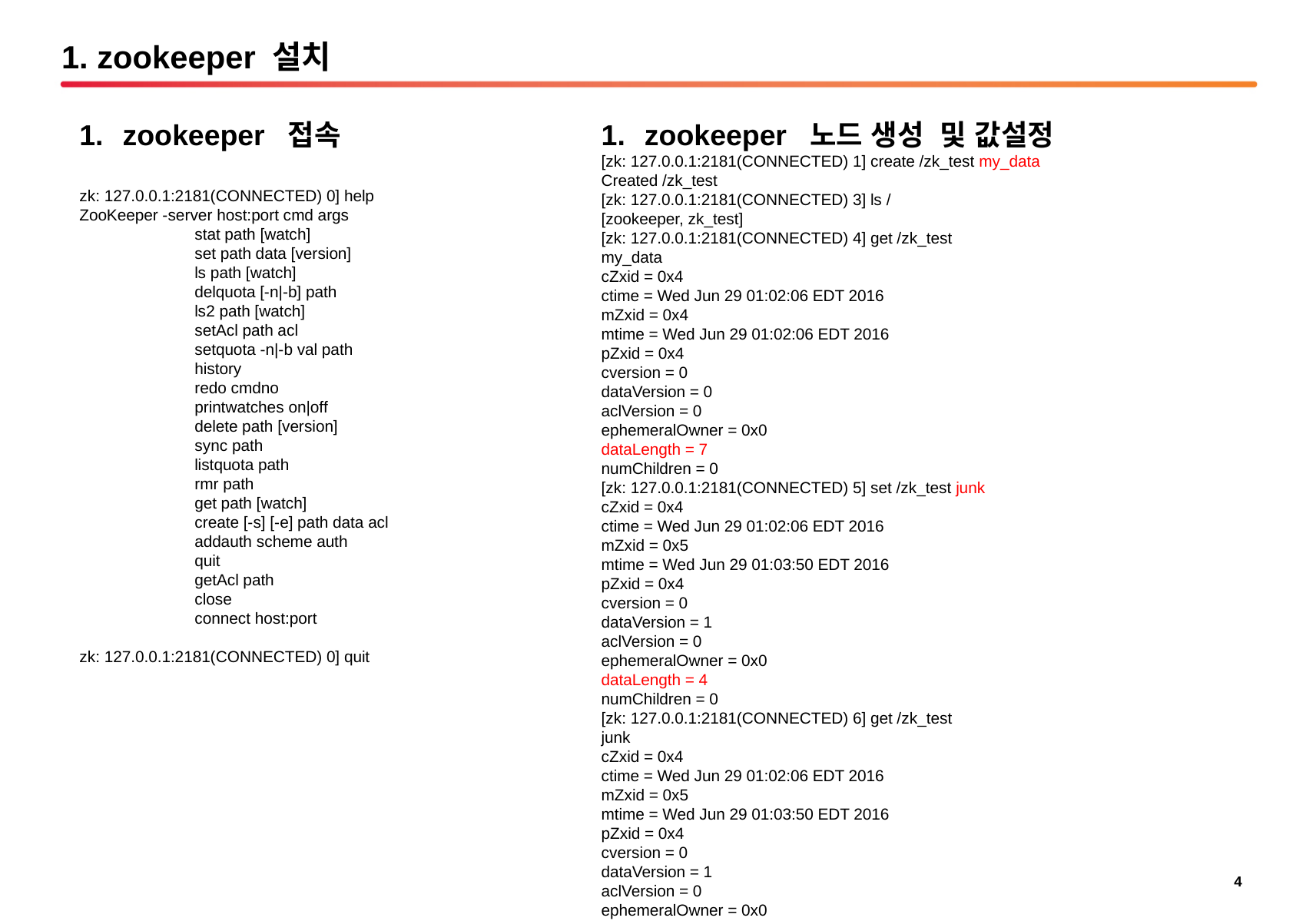

# 1. zookeeper 설치
zookeeper  접속

zk: 127.0.0.1:2181(CONNECTED) 0] help
ZooKeeper -server host:port cmd args
	stat path [watch]
	set path data [version]
	ls path [watch]
	delquota [-n|-b] path
	ls2 path [watch]
	setAcl path acl
	setquota -n|-b val path
	history
	redo cmdno
	printwatches on|off
	delete path [version]
	sync path
	listquota path
	rmr path
	get path [watch]
	create [-s] [-e] path data acl
	addauth scheme auth
	quit
	getAcl path
	close
	connect host:port

zk: 127.0.0.1:2181(CONNECTED) 0] quit

zookeeper  노드 생성  및 값설정
[zk: 127.0.0.1:2181(CONNECTED) 1] create /zk_test my_data
Created /zk_test
[zk: 127.0.0.1:2181(CONNECTED) 3] ls /
[zookeeper, zk_test]
[zk: 127.0.0.1:2181(CONNECTED) 4] get /zk_test
my_data
cZxid = 0x4
ctime = Wed Jun 29 01:02:06 EDT 2016
mZxid = 0x4
mtime = Wed Jun 29 01:02:06 EDT 2016
pZxid = 0x4
cversion = 0
dataVersion = 0
aclVersion = 0
ephemeralOwner = 0x0
dataLength = 7
numChildren = 0
[zk: 127.0.0.1:2181(CONNECTED) 5] set /zk_test junk
cZxid = 0x4
ctime = Wed Jun 29 01:02:06 EDT 2016
mZxid = 0x5
mtime = Wed Jun 29 01:03:50 EDT 2016
pZxid = 0x4
cversion = 0
dataVersion = 1
aclVersion = 0
ephemeralOwner = 0x0
dataLength = 4
numChildren = 0
[zk: 127.0.0.1:2181(CONNECTED) 6] get /zk_test
junk
cZxid = 0x4
ctime = Wed Jun 29 01:02:06 EDT 2016
mZxid = 0x5
mtime = Wed Jun 29 01:03:50 EDT 2016
pZxid = 0x4
cversion = 0
dataVersion = 1
aclVersion = 0
ephemeralOwner = 0x0
dataLength = 4
numChildren = 0
[zk: 127.0.0.1:2181(CONNECTED) 7] delete /zk_test
[zk: 127.0.0.1:2181(CONNECTED) 8] ls /
[zookeeper]